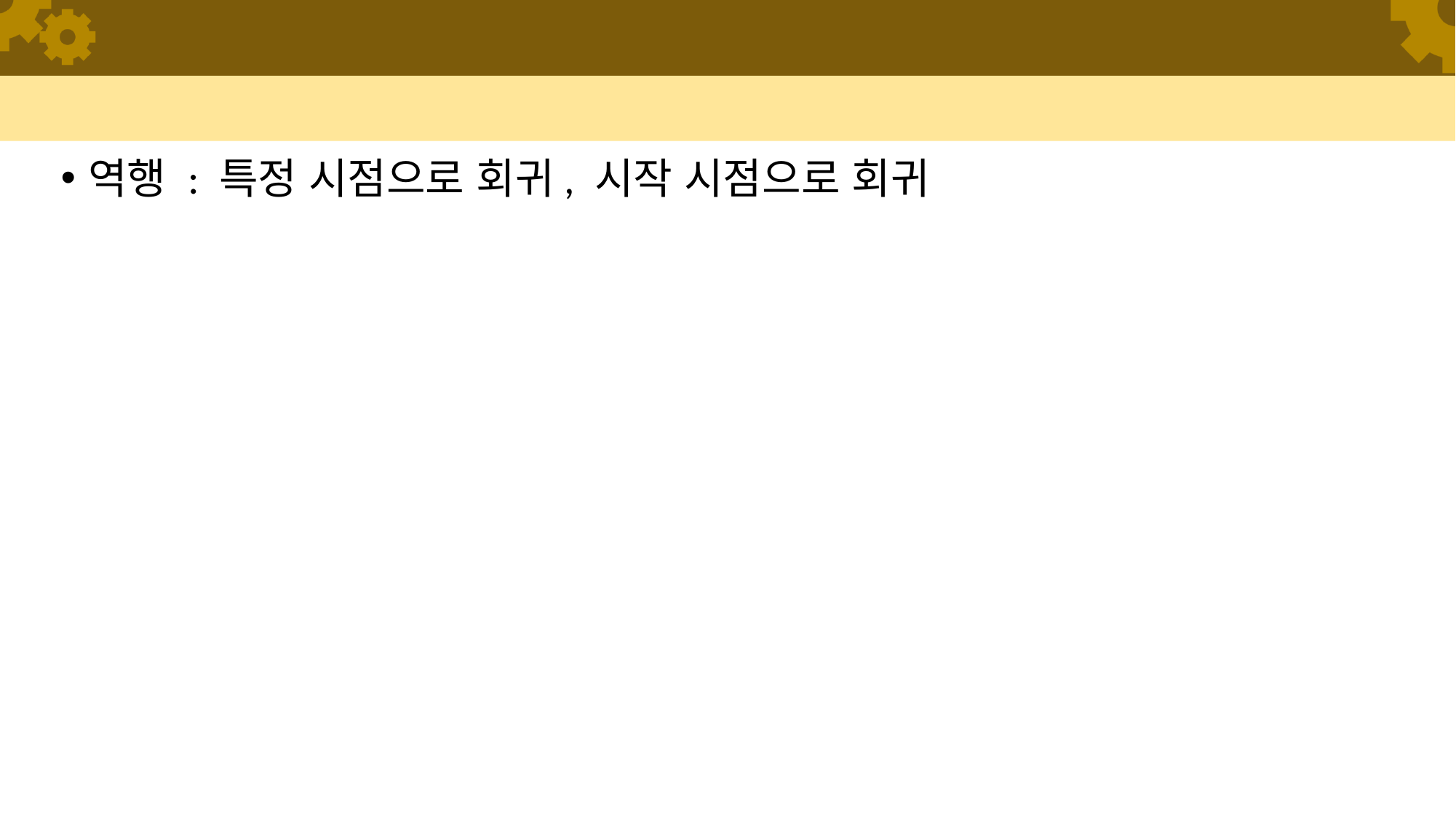

#
역행 : 특정 시점으로 회귀, 시작 시점으로 회귀